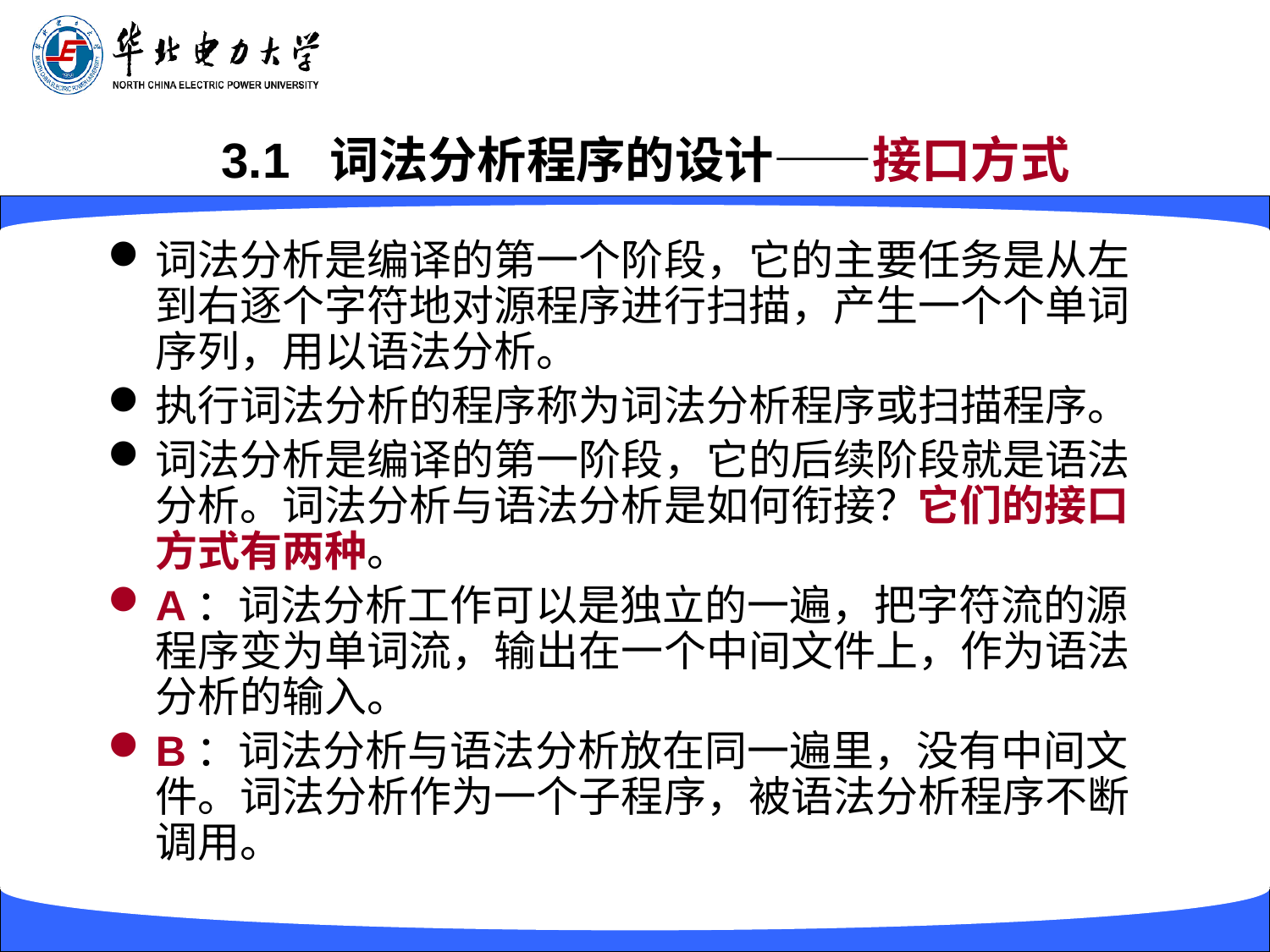

# 3.1  词法分析程序的设计——接口方式
词法分析是编译的第一个阶段，它的主要任务是从左到右逐个字符地对源程序进行扫描，产生一个个单词序列，用以语法分析。
执行词法分析的程序称为词法分析程序或扫描程序。
词法分析是编译的第一阶段，它的后续阶段就是语法分析。词法分析与语法分析是如何衔接？它们的接口方式有两种。
A：词法分析工作可以是独立的一遍，把字符流的源程序变为单词流，输出在一个中间文件上，作为语法分析的输入。
B：词法分析与语法分析放在同一遍里，没有中间文件。词法分析作为一个子程序，被语法分析程序不断调用。